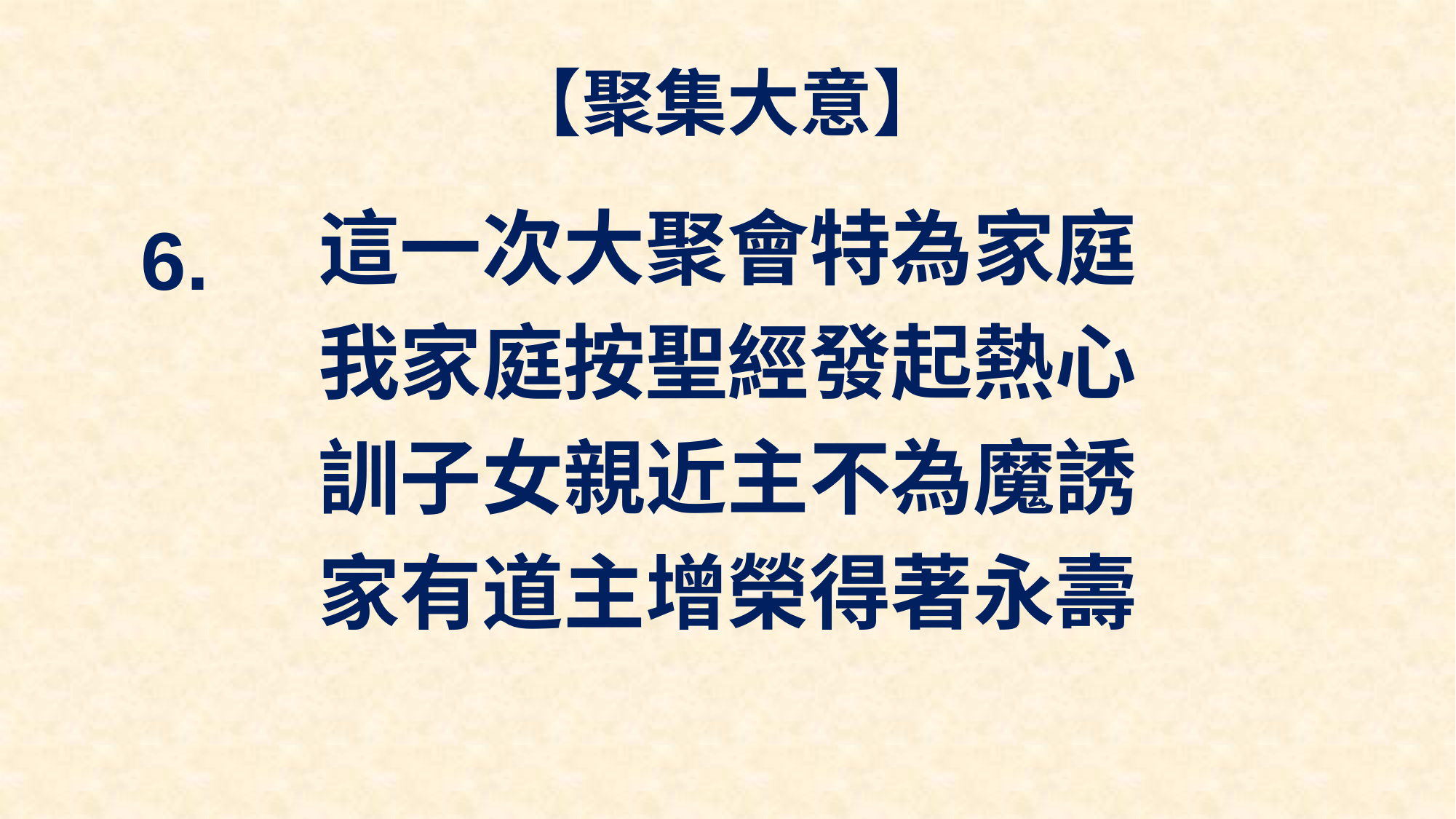

# 【聚集大意】
這一次大聚會特為家庭
我家庭按聖經發起熱心
訓子女親近主不為魔誘
家有道主增榮得著永壽
6.